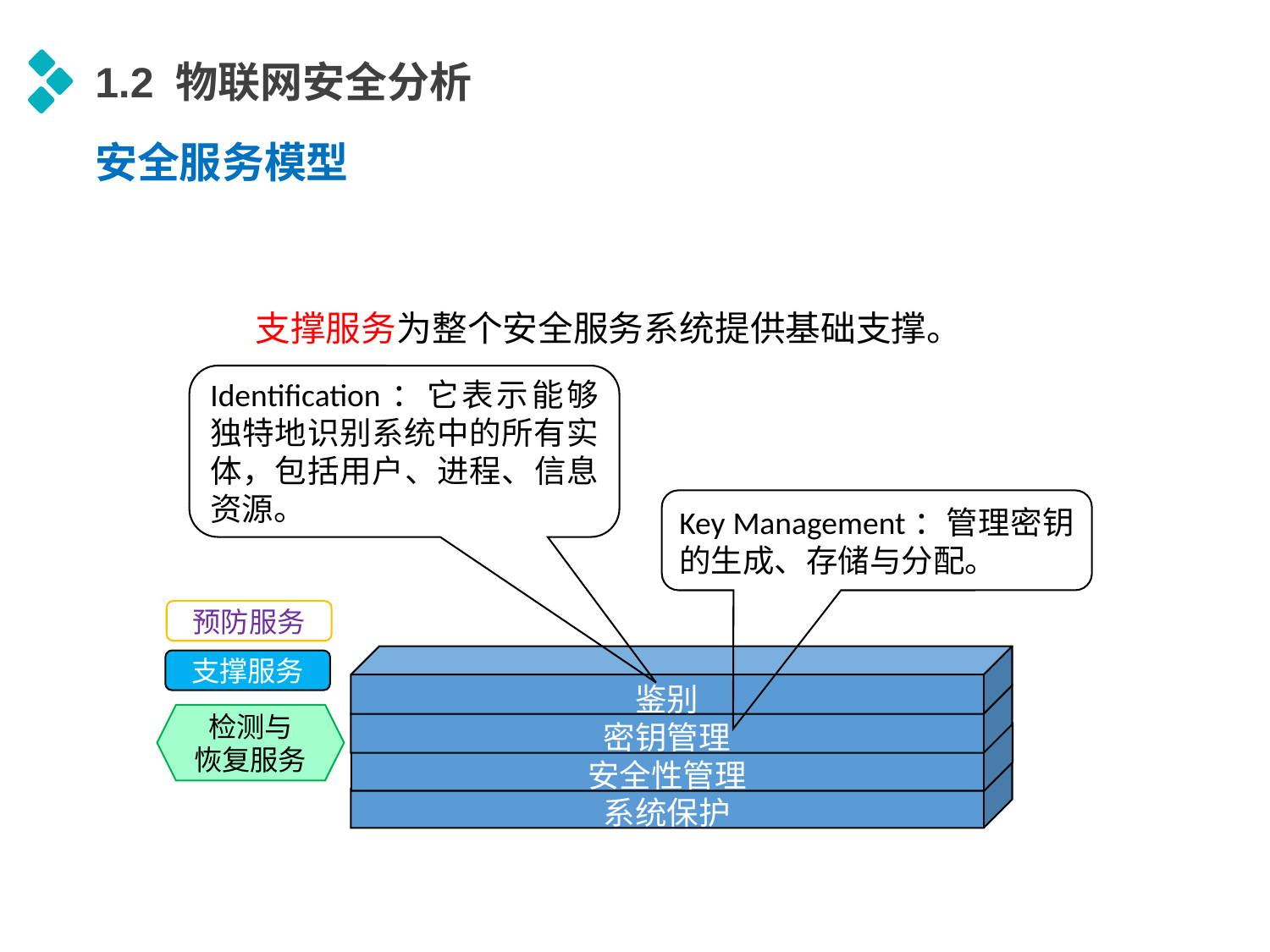

1.2 物联网安全分析

安全服务模型
支撑服务为整个安全服务系统提供基础支撑。
Identification：它表示能够独特地识别系统中的所有实体，包括用户、进程、信息资源。
Key Management：管理密钥的生成、存储与分配。
预防服务

支撑服务
鉴别

检测与
恢复服务
密钥管理

安全性管理

系统保护
延时符